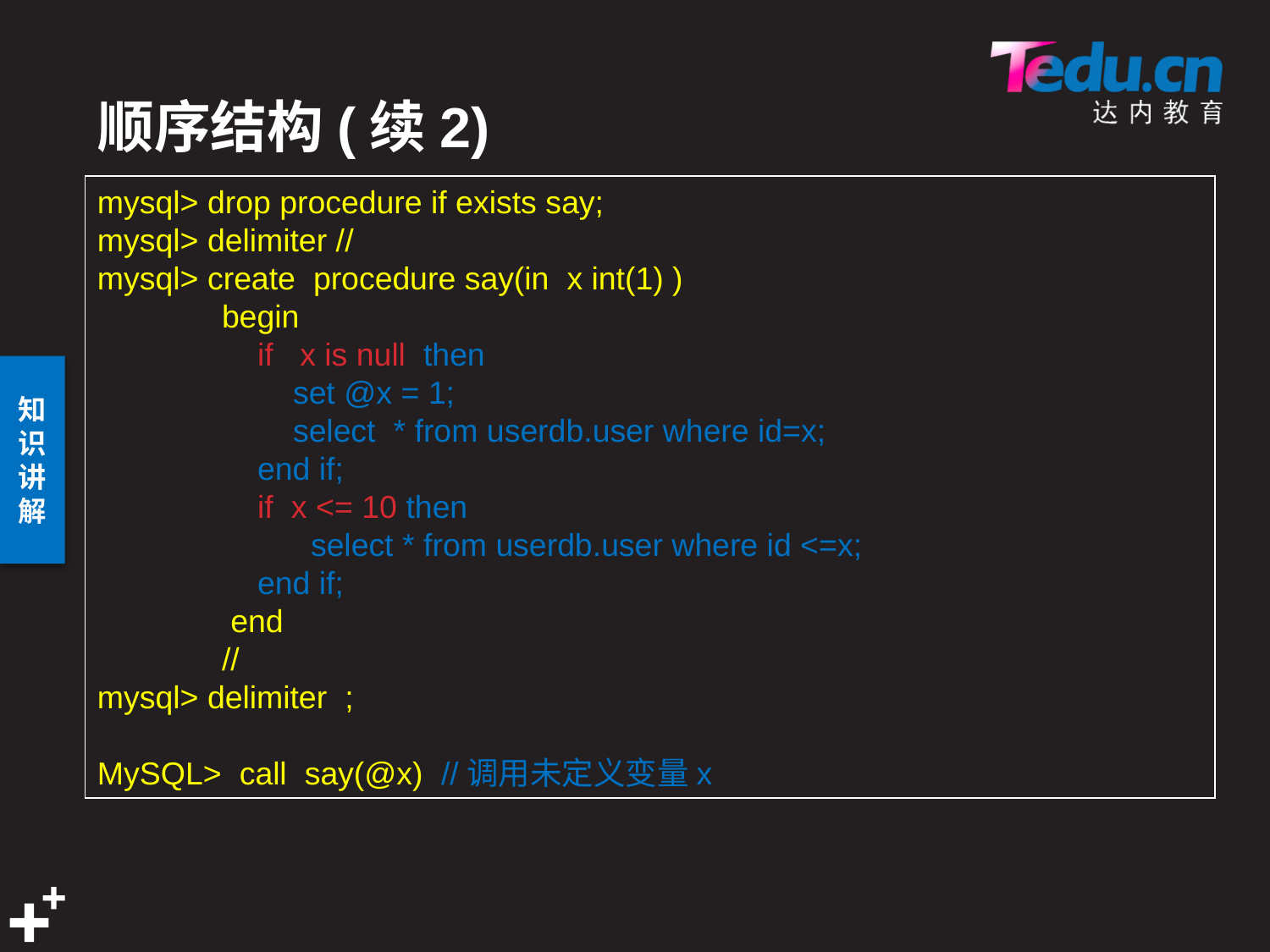

# 顺序结构(续2)
mysql> drop procedure if exists say;
mysql> delimiter //
mysql> create  procedure say(in  x int(1) )
              begin
                  if   x is null  then
                      set @x = 1;
                      select  * from userdb.user where id=x;
                  end if;
                  if  x <= 10 then
                        select * from userdb.user where id <=x;
                  end if;
               end
              //
mysql> delimiter  ;

MySQL>  call  say(@x)  //调用未定义变量x